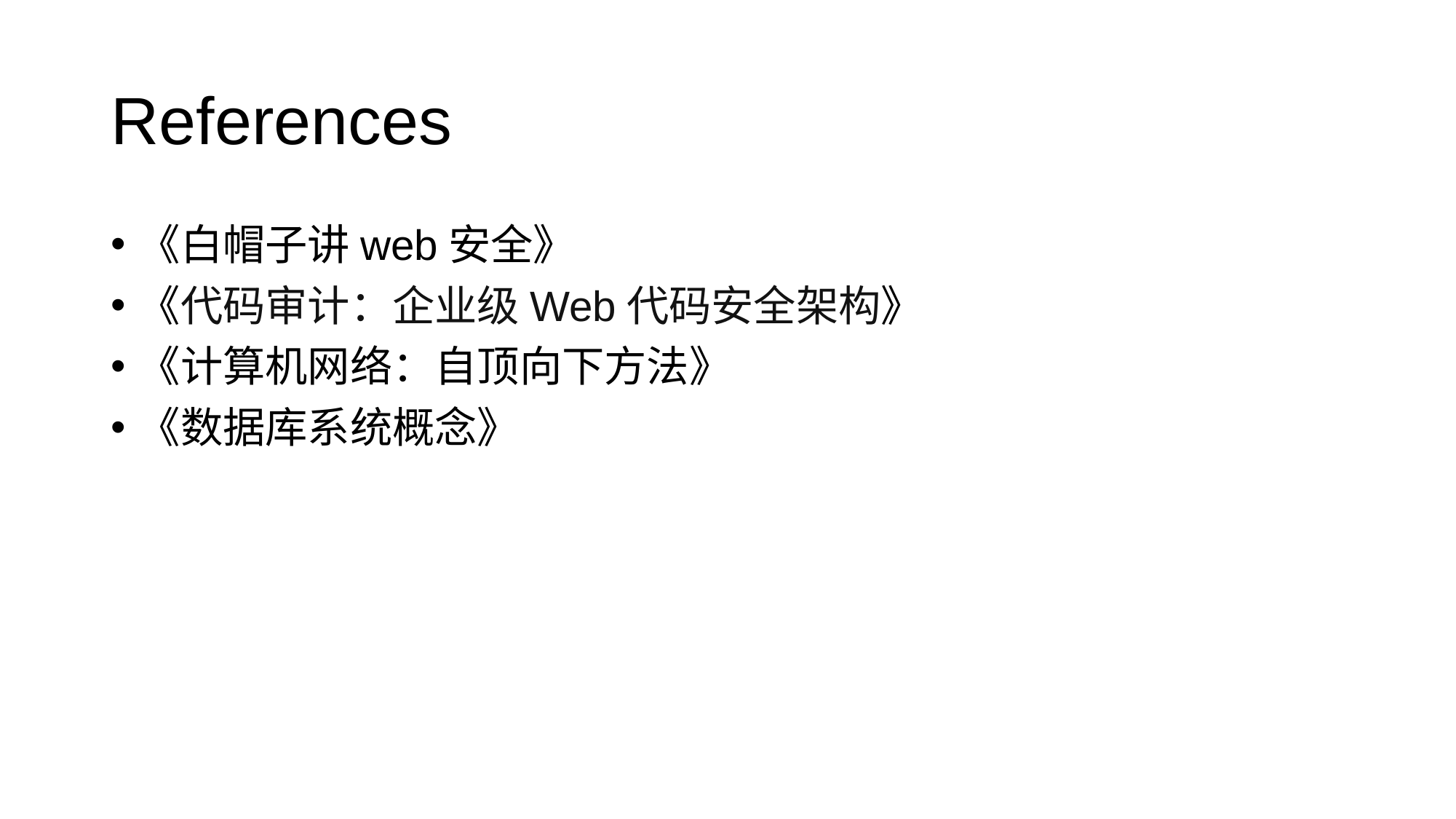

# References
《白帽子讲web安全》
《代码审计：企业级Web代码安全架构》
《计算机网络：自顶向下方法》
《数据库系统概念》